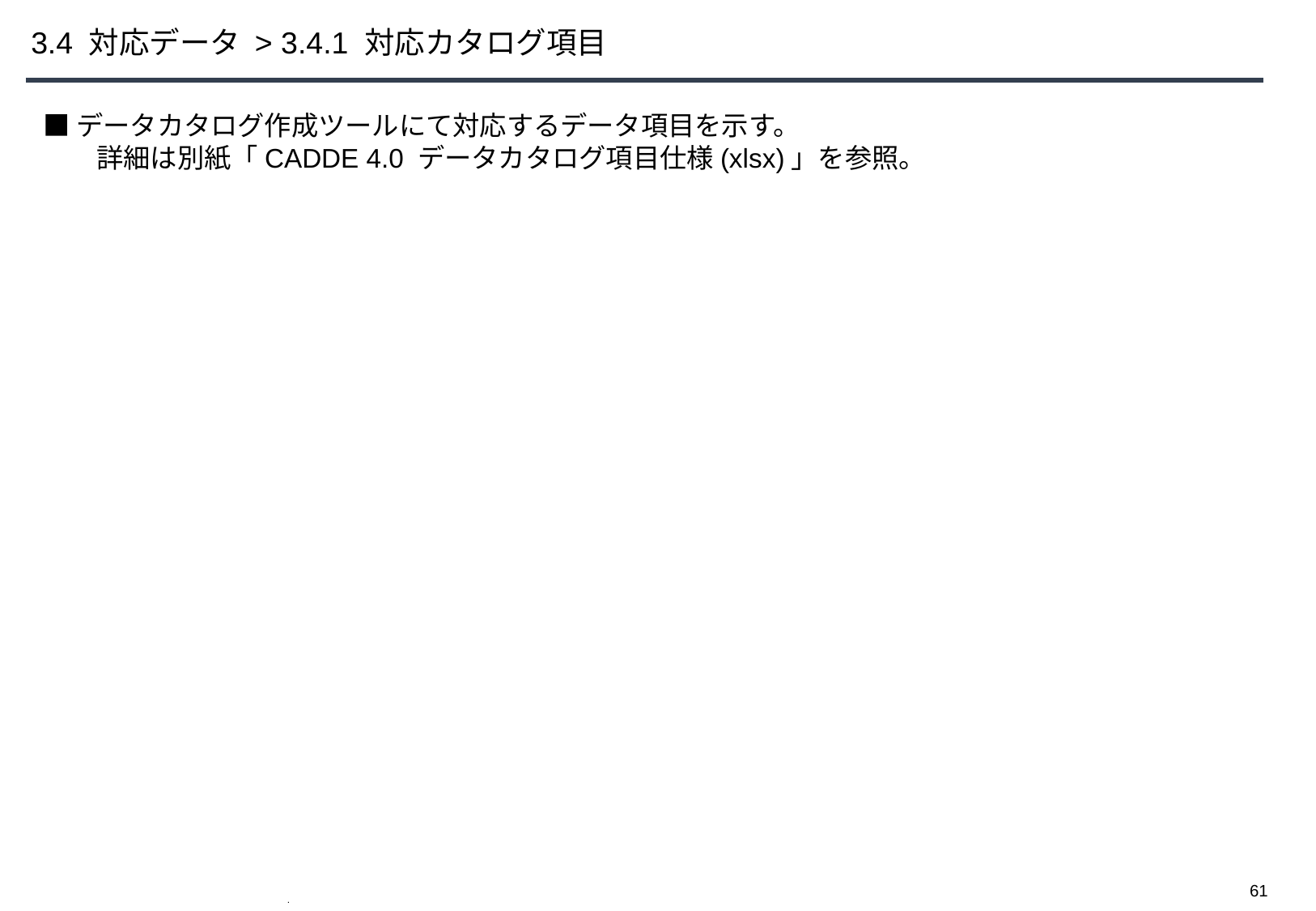

# 3.4 対応データ > 3.4.1 対応カタログ項目
■データカタログ作成ツールにて対応するデータ項目を示す。
　　詳細は別紙「CADDE 4.0 データカタログ項目仕様(xlsx)」を参照。